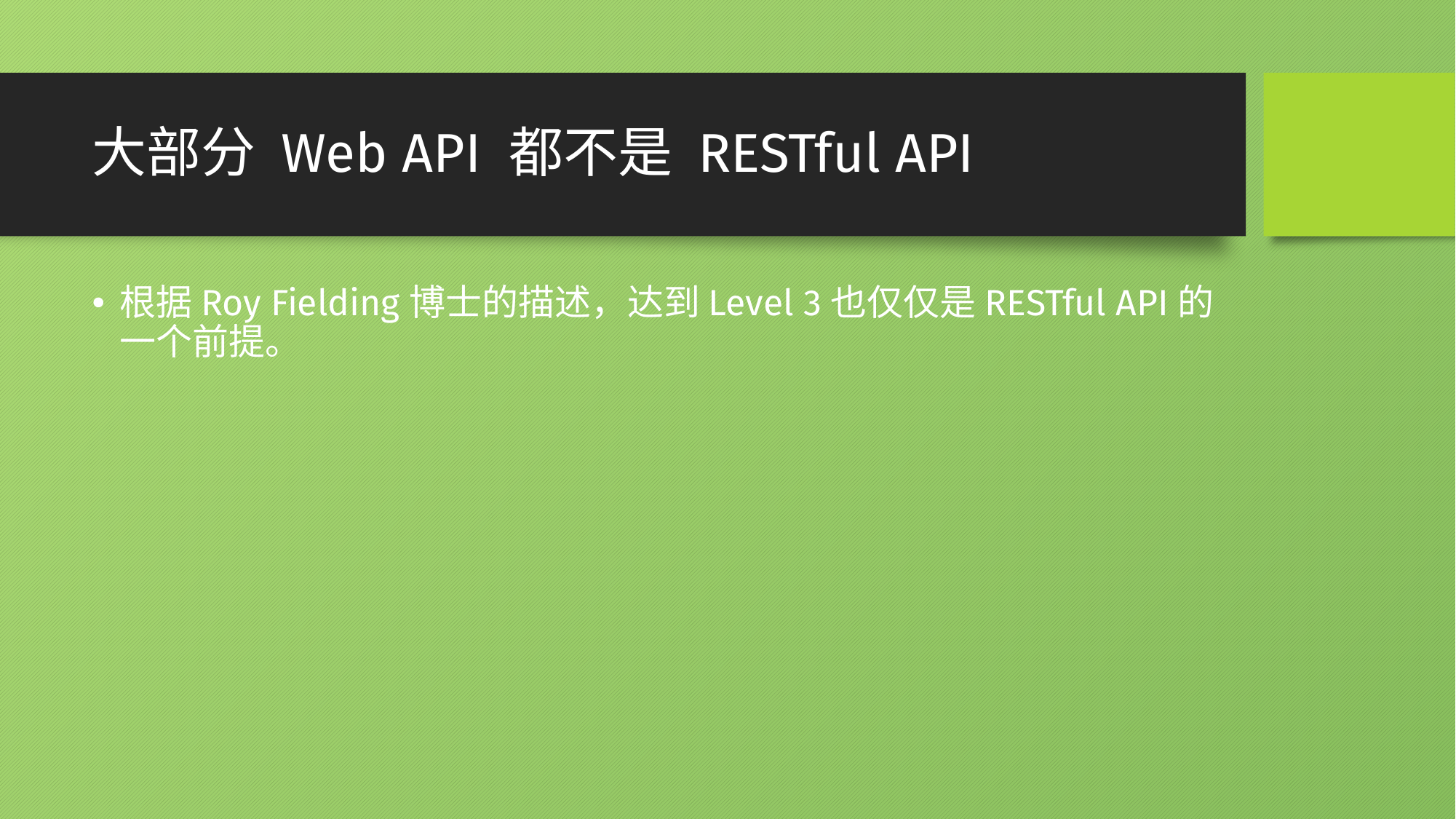

# 大部分 Web API 都不是 RESTful API
根据Roy Fielding博士的描述，达到Level 3也仅仅是RESTful API的一个前提。